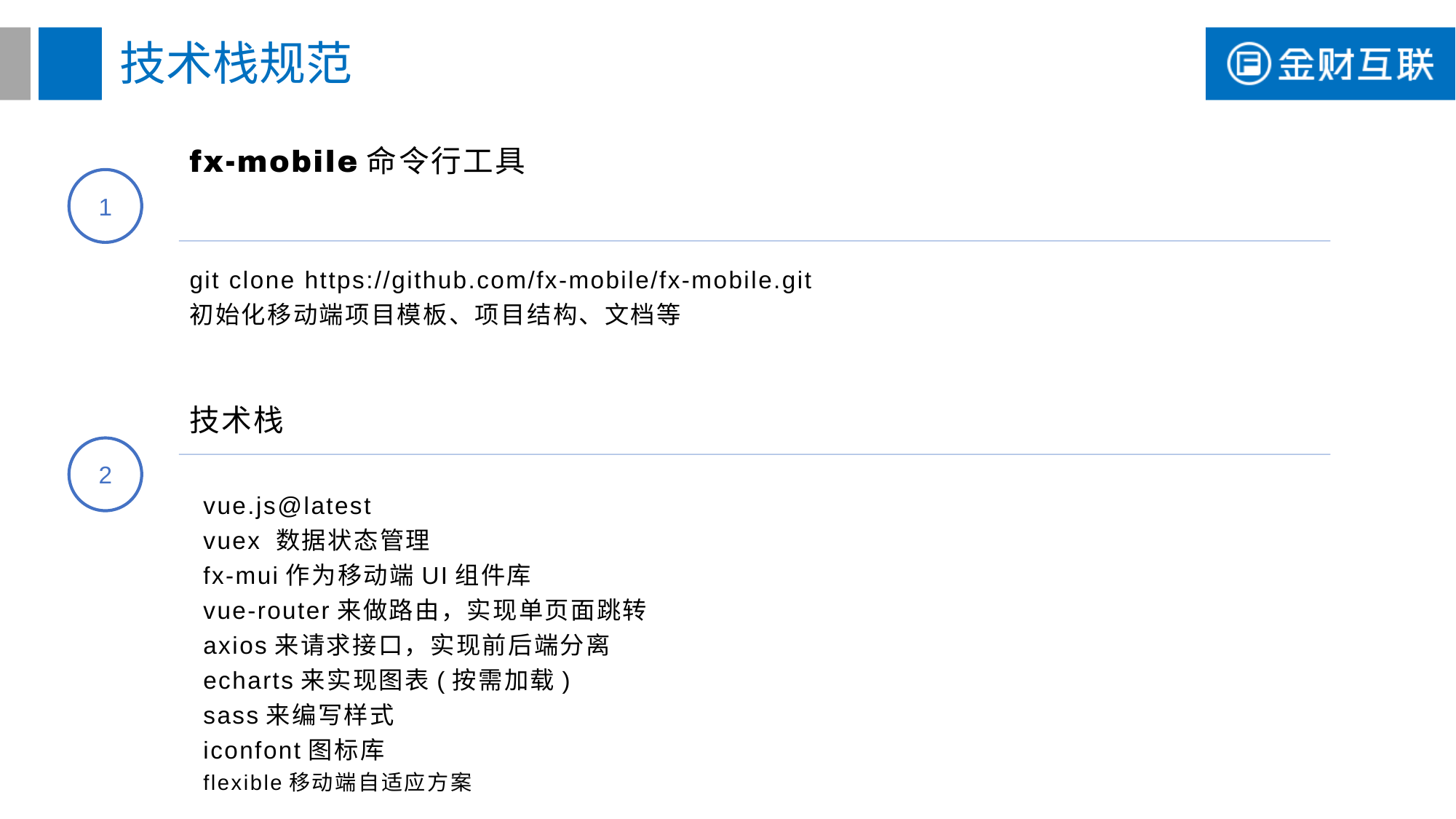

# 技术栈规范
fx-mobile命令行工具
1
git clone https://github.com/fx-mobile/fx-mobile.git
初始化移动端项目模板、项目结构、文档等

技术栈
2
vue.js@latest
vuex 数据状态管理
fx-mui作为移动端UI组件库
vue-router来做路由，实现单页面跳转
axios来请求接口，实现前后端分离
echarts来实现图表(按需加载)
sass来编写样式
iconfont图标库
flexible移动端自适应方案